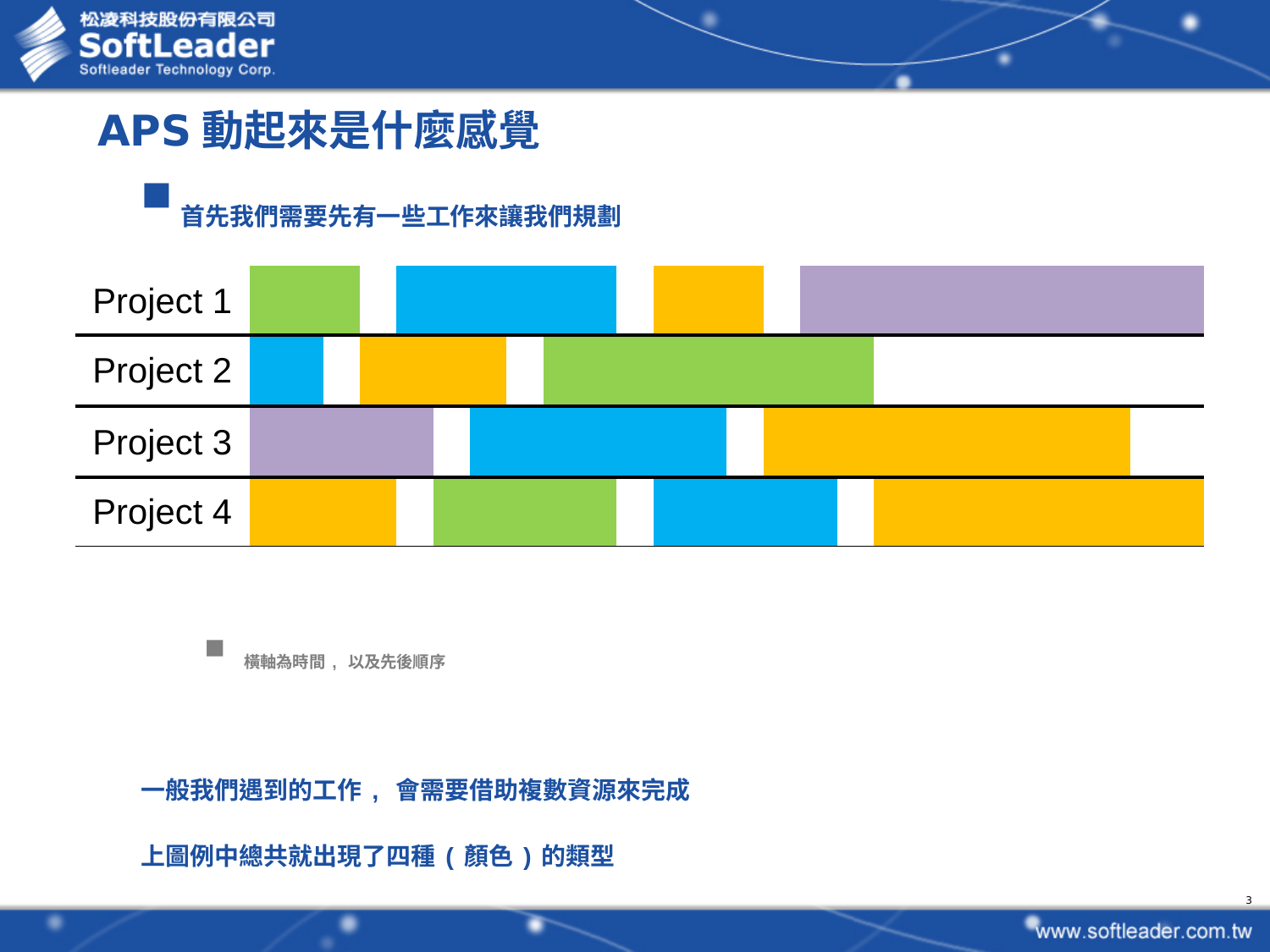

# APS動起來是什麼感覺
首先我們需要先有一些工作來讓我們規劃

橫軸為時間, 以及先後順序

一般我們遇到的工作, 會需要借助複數資源來完成
上圖例中總共就出現了四種(顏色)的類型

| Project 1 |  |  |  |  |  |  |  |  |  |  |  |  |  |  |  |  |  |  |  |  |  |  |  |  |  |  |
| --- | --- | --- | --- | --- | --- | --- | --- | --- | --- | --- | --- | --- | --- | --- | --- | --- | --- | --- | --- | --- | --- | --- | --- | --- | --- | --- |
| Project 2 |  |  |  |  |  |  |  |  |  |  |  |  |  |  |  |  |  |  |  |  |  |  |  |  |  |  |
| Project 3 |  |  |  |  |  |  |  |  |  |  |  |  |  |  |  |  |  |  |  |  |  |  |  |  |  |  |
| Project 4 |  |  |  |  |  |  |  |  |  |  |  |  |  |  |  |  |  |  |  |  |  |  |  |  |  |  |
3